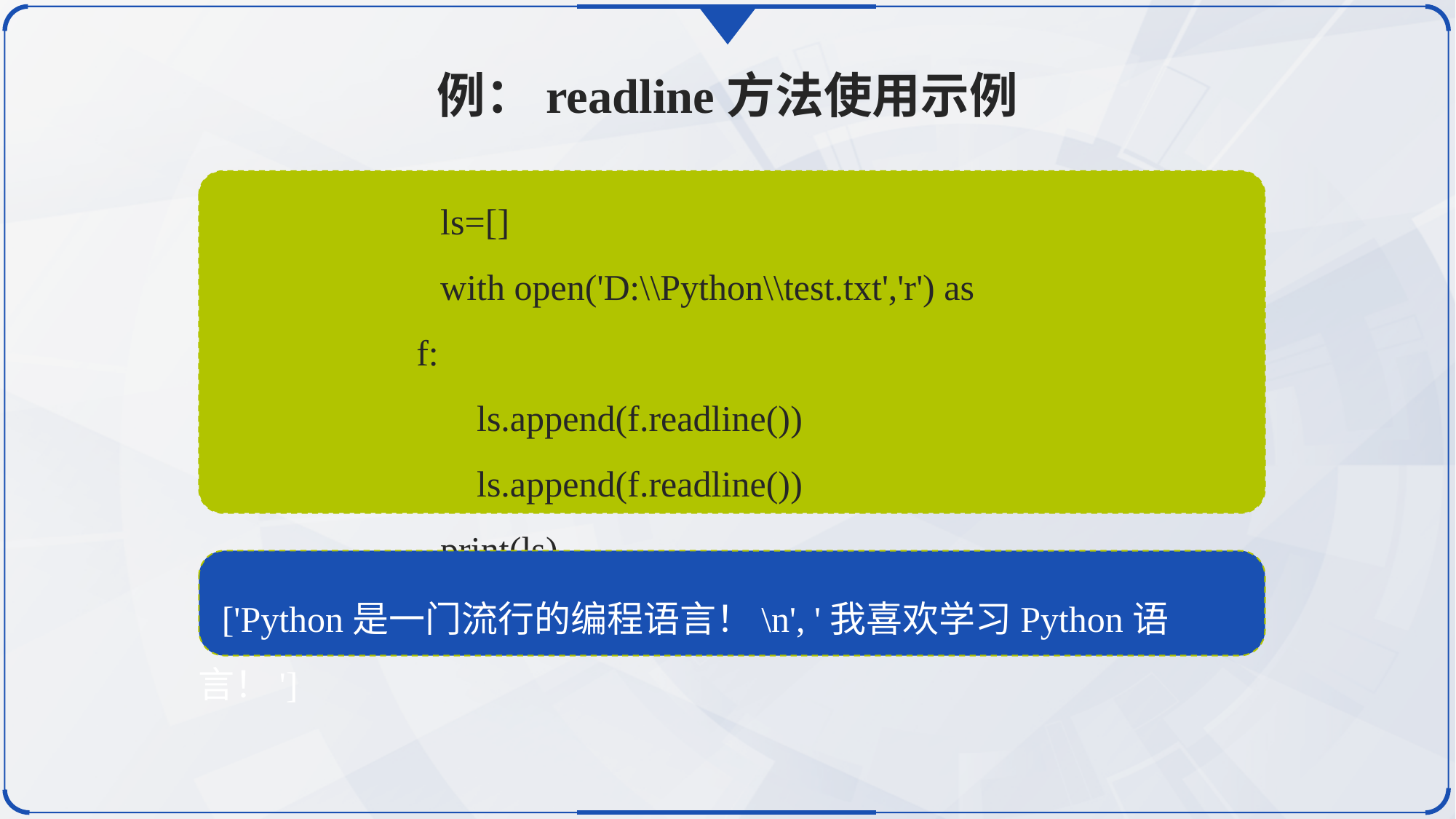

例：readline方法使用示例

ls=[]
with open('D:\\Python\\test.txt','r') as f:
    ls.append(f.readline())
    ls.append(f.readline())
print(ls)

['Python是一门流行的编程语言！\n', '我喜欢学习Python语言！']